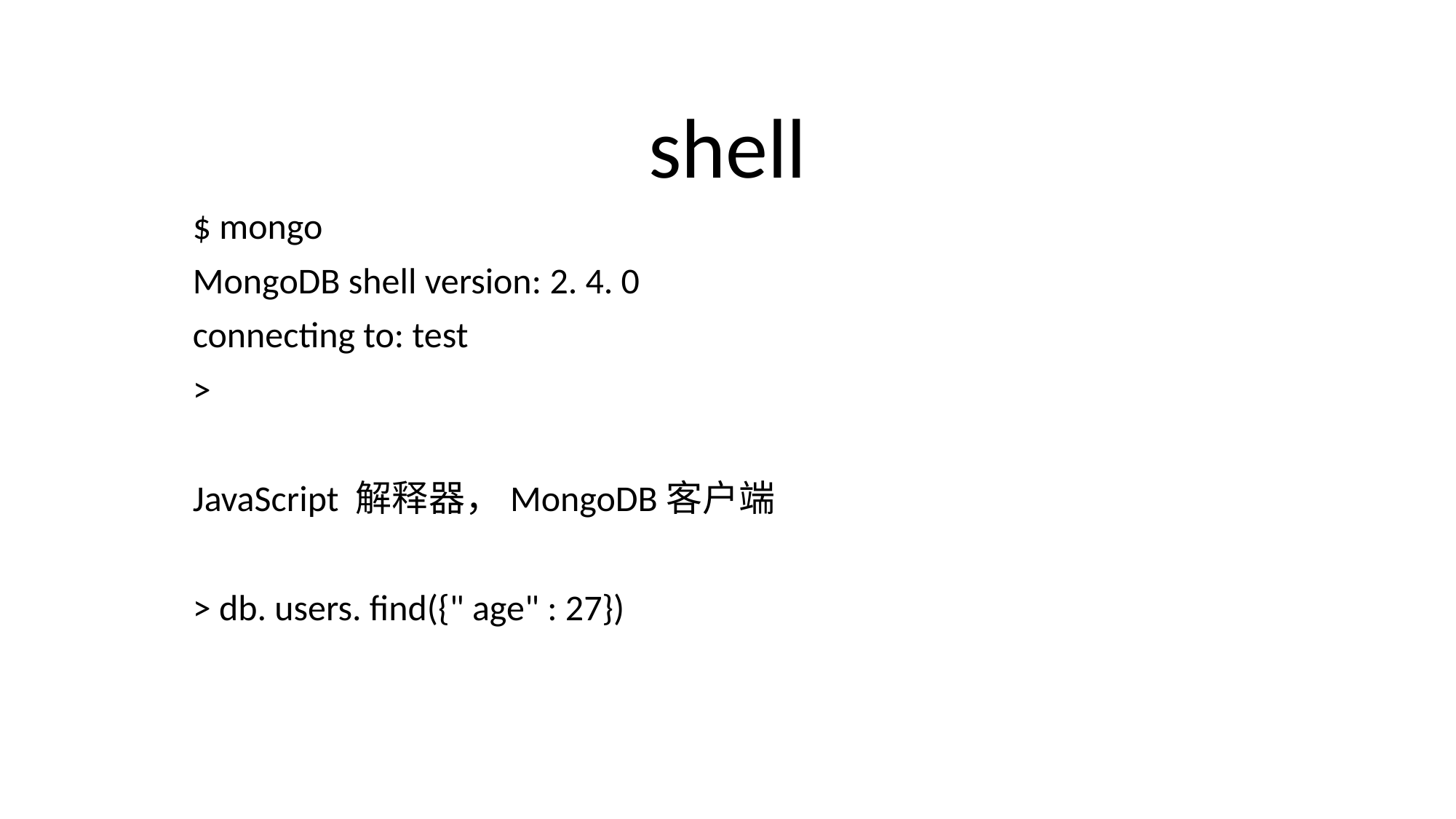

# shell
$ mongo
MongoDB shell version: 2. 4. 0
connecting to: test
>

JavaScript 解释器，MongoDB客户端

> db. users. find({" age" : 27})